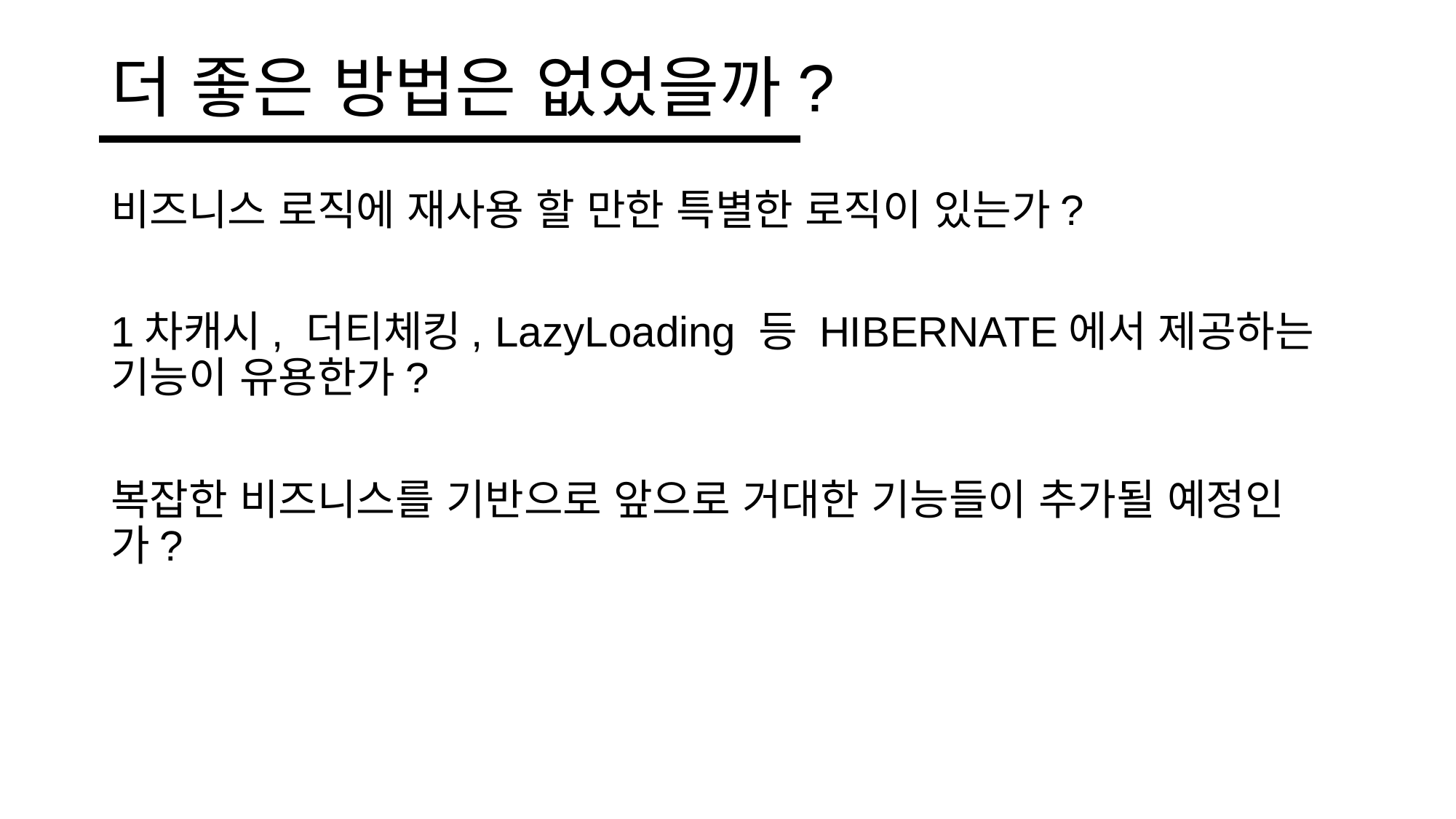

# 더 좋은 방법은 없었을까?

비즈니스 로직에 재사용 할 만한 특별한 로직이 있는가?

1차캐시, 더티체킹, LazyLoading 등 HIBERNATE에서 제공하는 기능이 유용한가?

복잡한 비즈니스를 기반으로 앞으로 거대한 기능들이 추가될 예정인가?